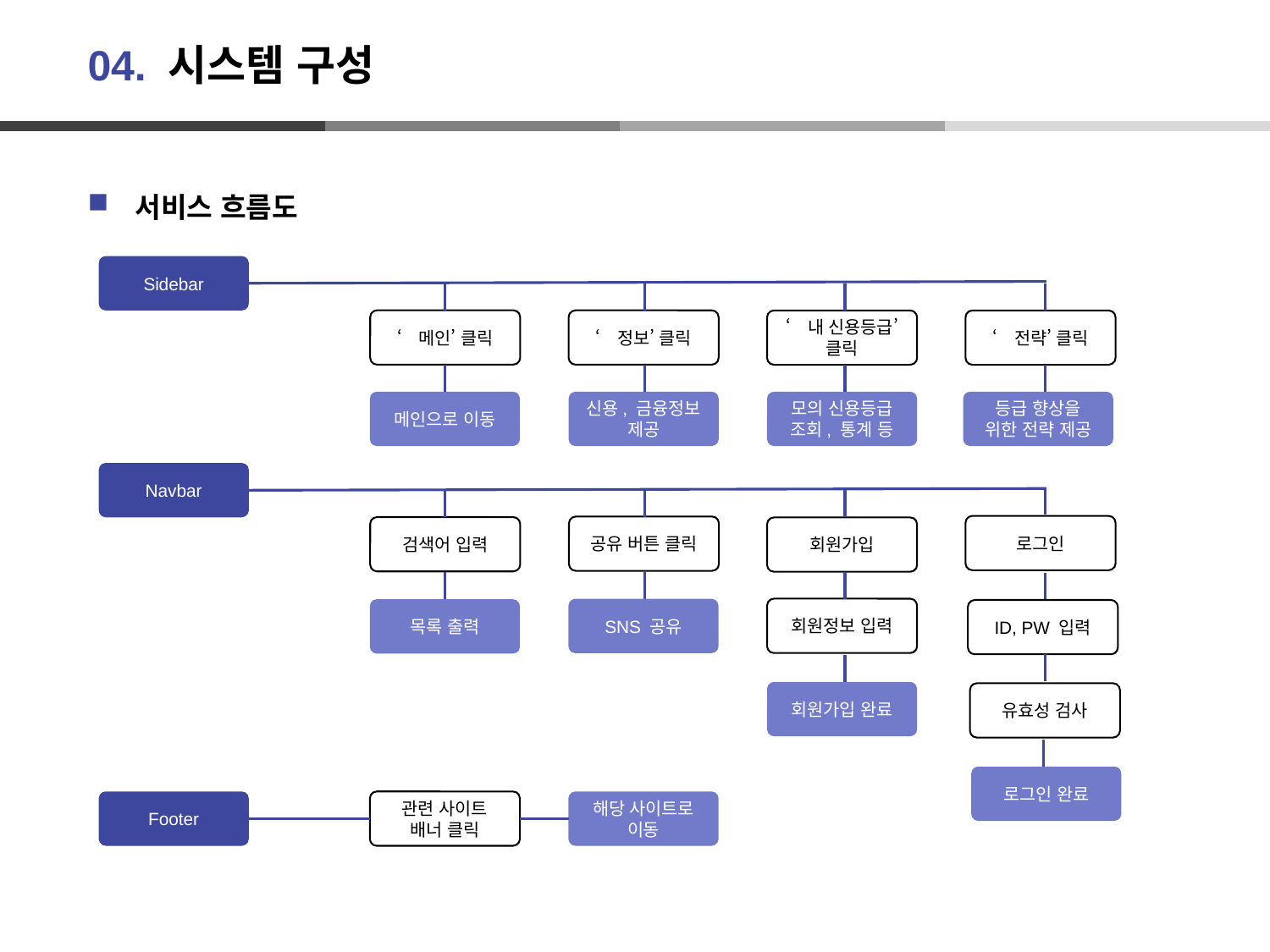

# 04. 시스템 구성
서비스 흐름도
Sidebar
‘메인’ 클릭
‘정보’ 클릭
‘내 신용등급’ 클릭
‘전략’ 클릭
메인으로 이동
신용, 금융정보 제공
모의 신용등급 조회, 통계 등
등급 향상을 위한 전략 제공
Navbar
로그인
공유 버튼 클릭
검색어 입력
회원가입
회원정보 입력
SNS 공유
목록 출력
ID, PW 입력
회원가입 완료
유효성 검사
로그인 완료
Footer
관련 사이트
배너 클릭
해당 사이트로 이동